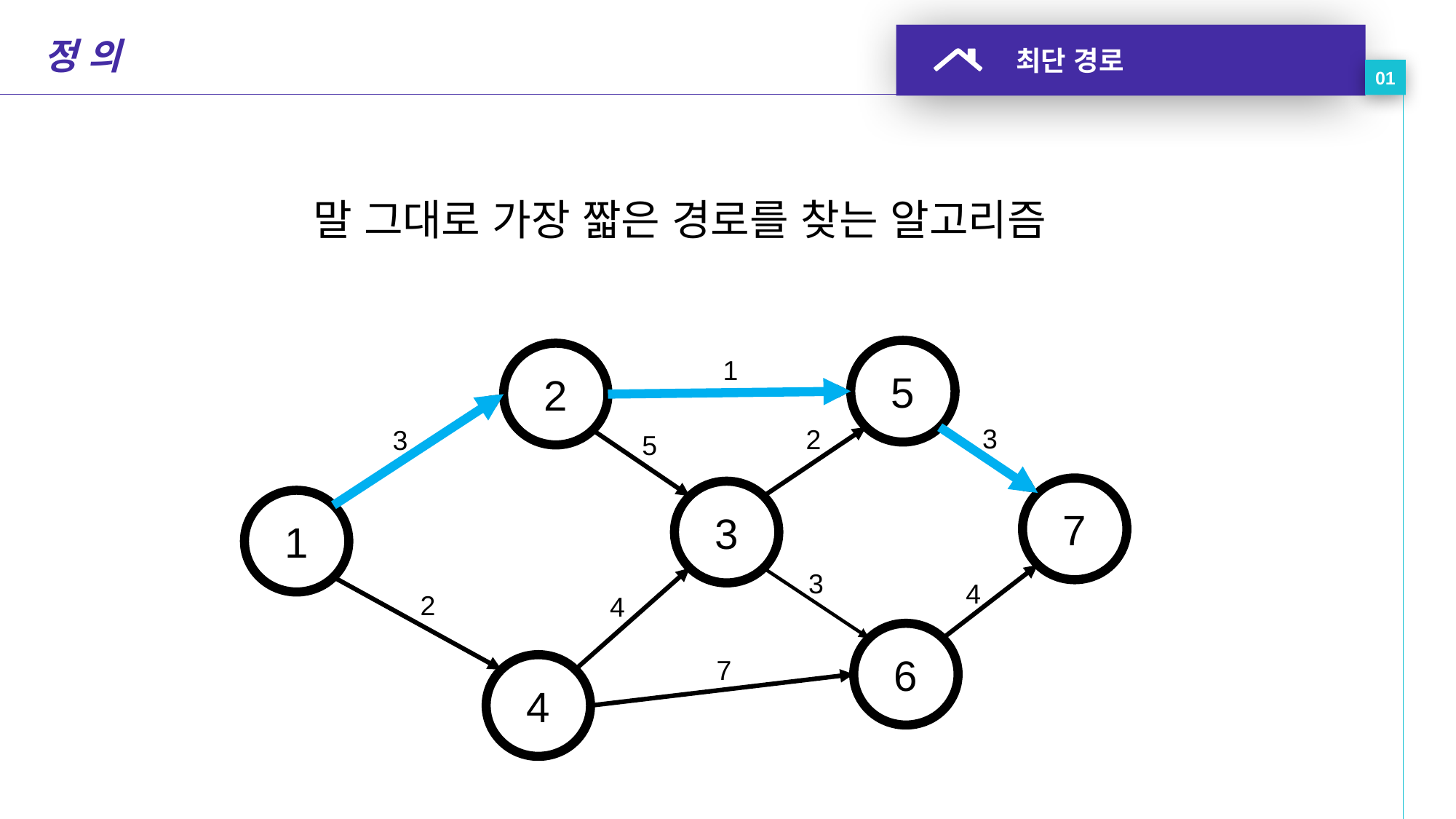

최단 경로

01
정 의
말 그대로 가장 짧은 경로를 찾는 알고리즘
5
2
1
3
2
3
5
7
3
1
3
4
2
4
6
7
4